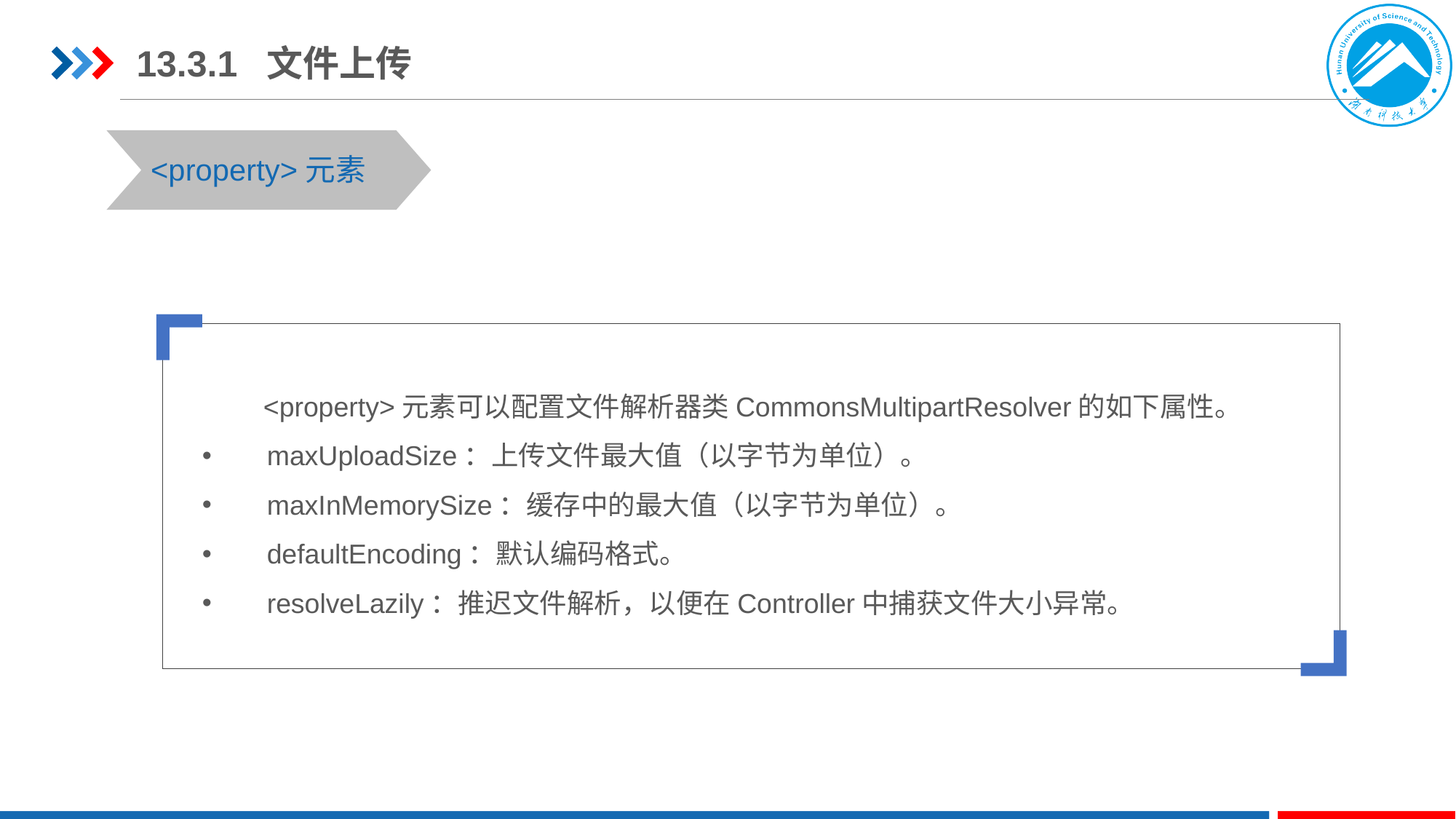

13.3.1  文件上传

<property>元素

        <property>元素可以配置文件解析器类CommonsMultipartResolver的如下属性。
    maxUploadSize：上传文件最大值（以字节为单位）。
    maxInMemorySize：缓存中的最大值（以字节为单位）。
    defaultEncoding：默认编码格式。
    resolveLazily：推迟文件解析，以便在Controller中捕获文件大小异常。